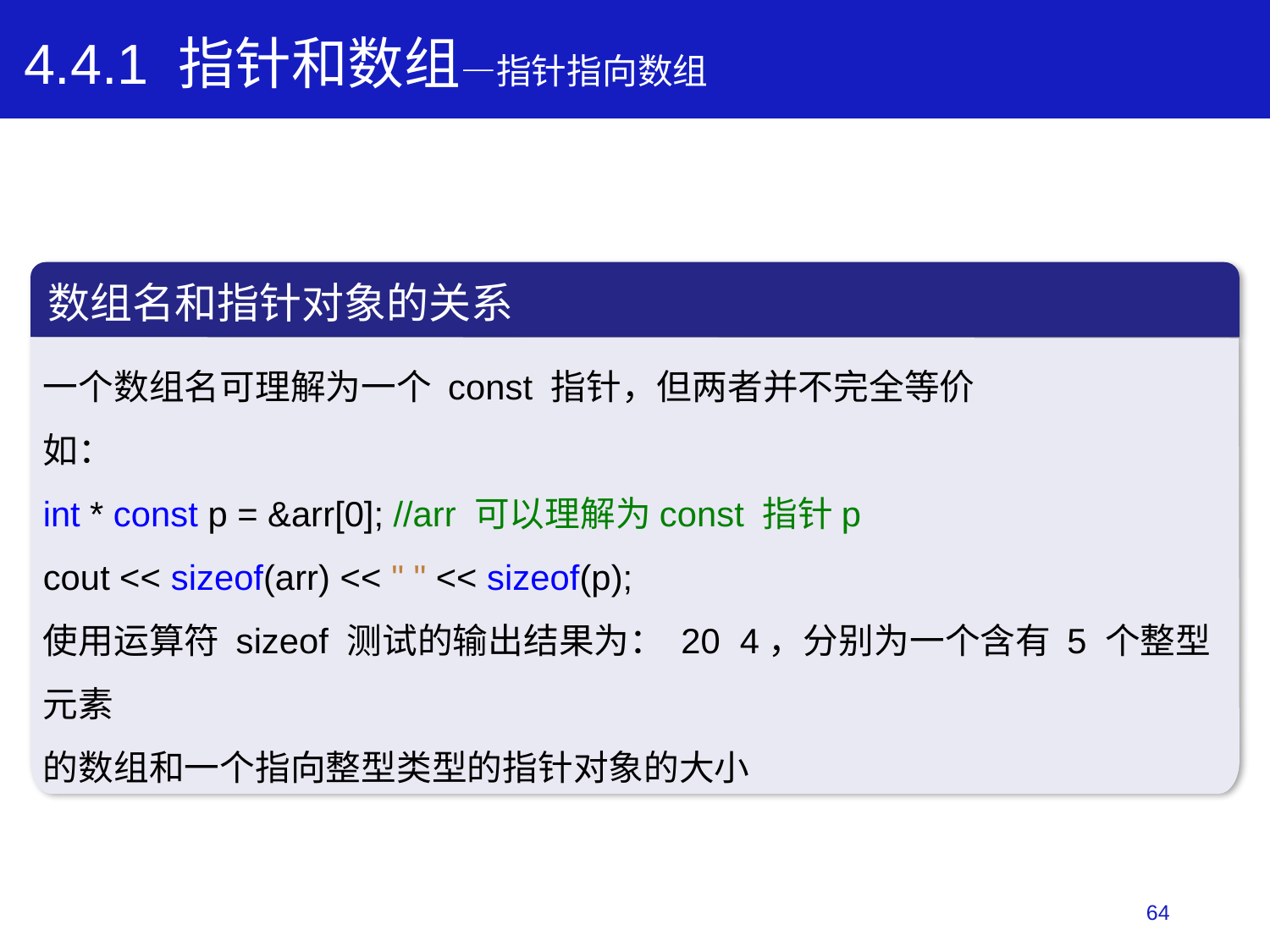

4.4.1 指针和数组—指针指向数组
数组名和指针对象的关系
一个数组名可理解为一个 const 指针，但两者并不完全等价
如：
int * const p = &arr[0]; //arr 可以理解为const 指针p
cout << sizeof(arr) << " " << sizeof(p);
使用运算符 sizeof 测试的输出结果为： 20  4，分别为一个含有 5 个整型元素
的数组和一个指向整型类型的指针对象的大小
64